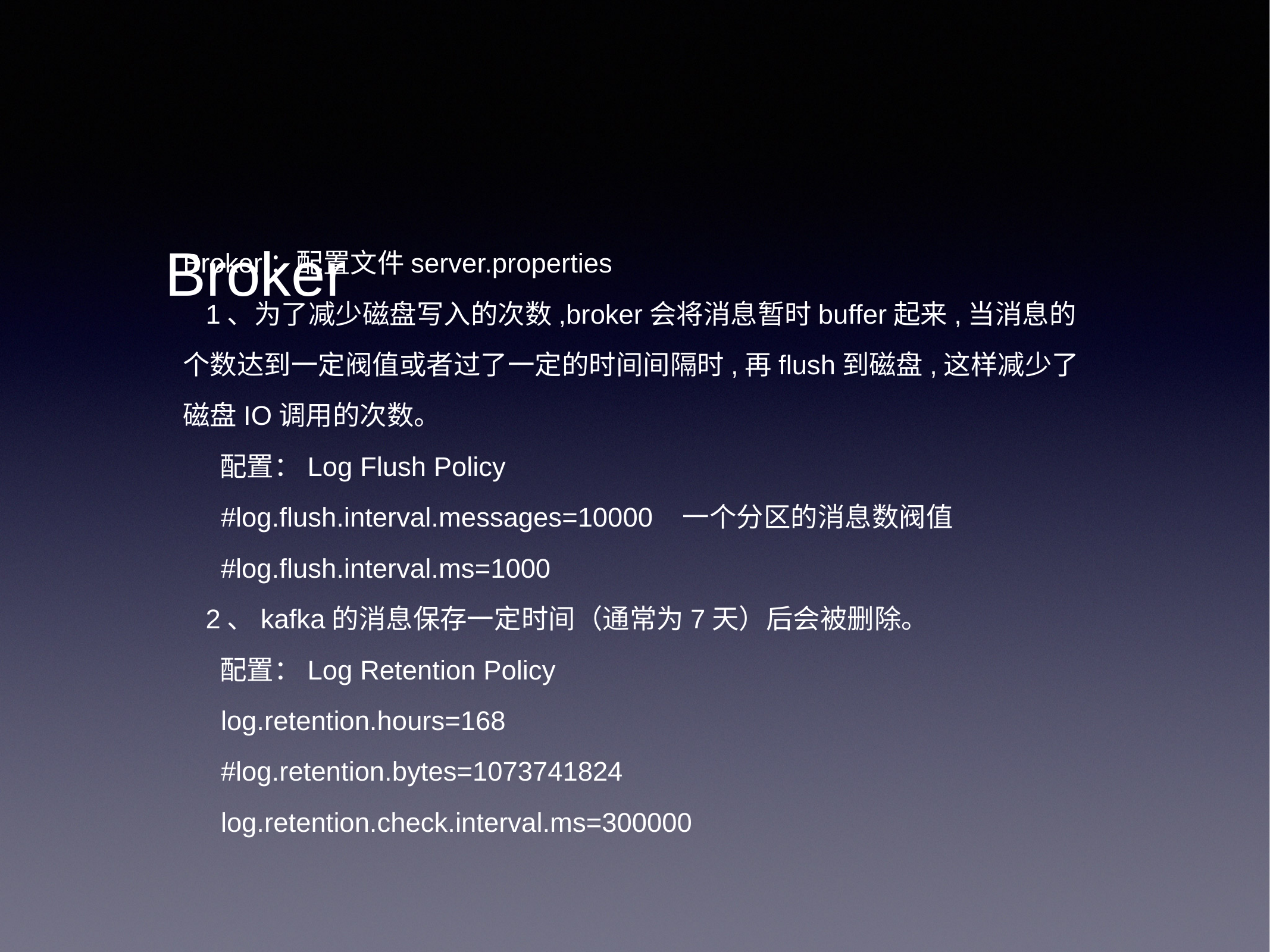

# Broker
Broker：配置文件server.properties
   1、为了减少磁盘写入的次数,broker会将消息暂时buffer起来,当消息的个数达到一定阀值或者过了一定的时间间隔时,再flush到磁盘,这样减少了磁盘IO调用的次数。
     配置：Log Flush Policy
     #log.flush.interval.messages=10000   一个分区的消息数阀值
     #log.flush.interval.ms=1000
   2、kafka的消息保存一定时间（通常为7天）后会被删除。
     配置：Log Retention Policy
     log.retention.hours=168
     #log.retention.bytes=1073741824
     log.retention.check.interval.ms=300000